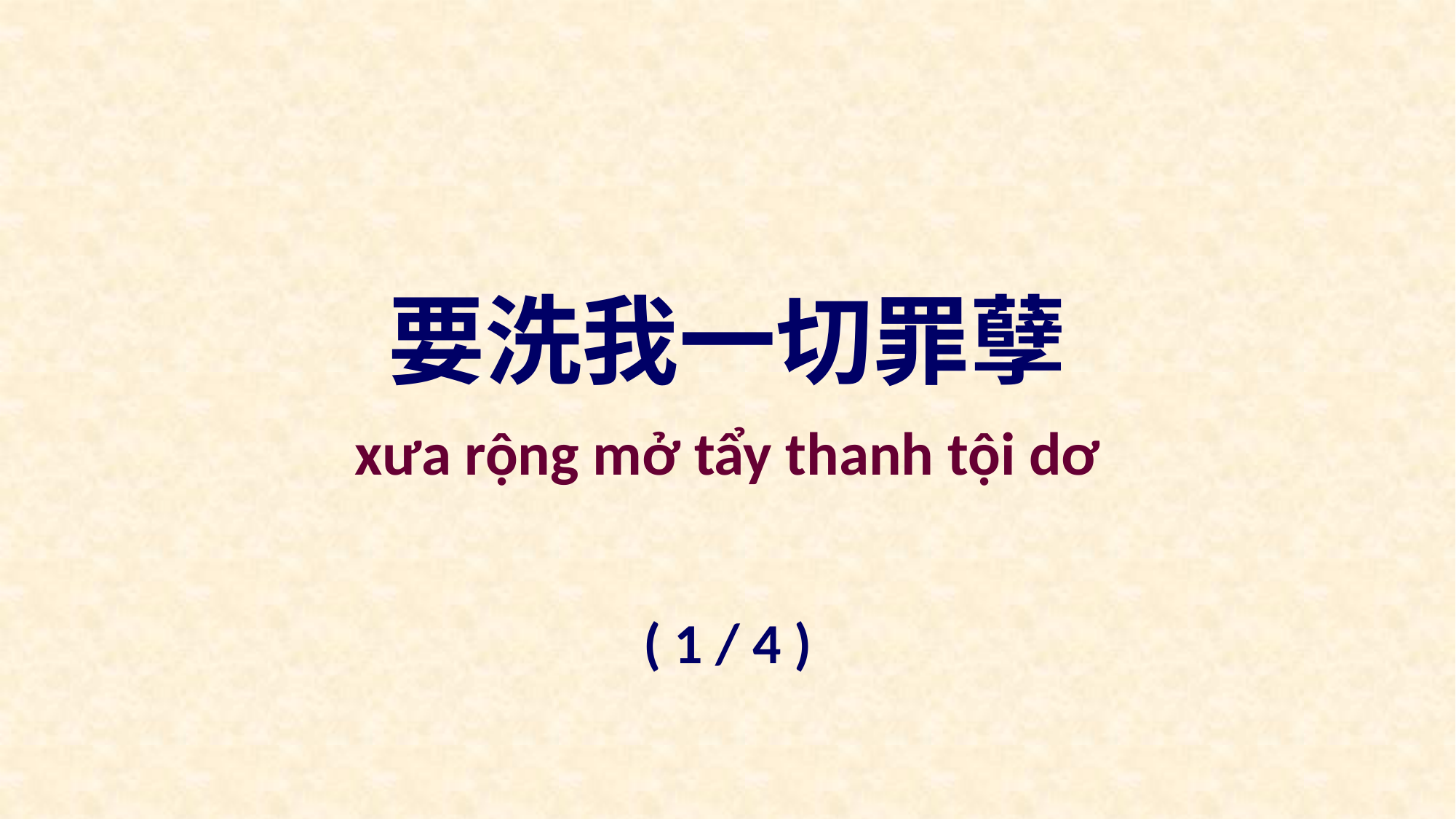

要洗我一切罪孽
xưa rộng mở tẩy thanh tội dơ
( 1 / 4 )